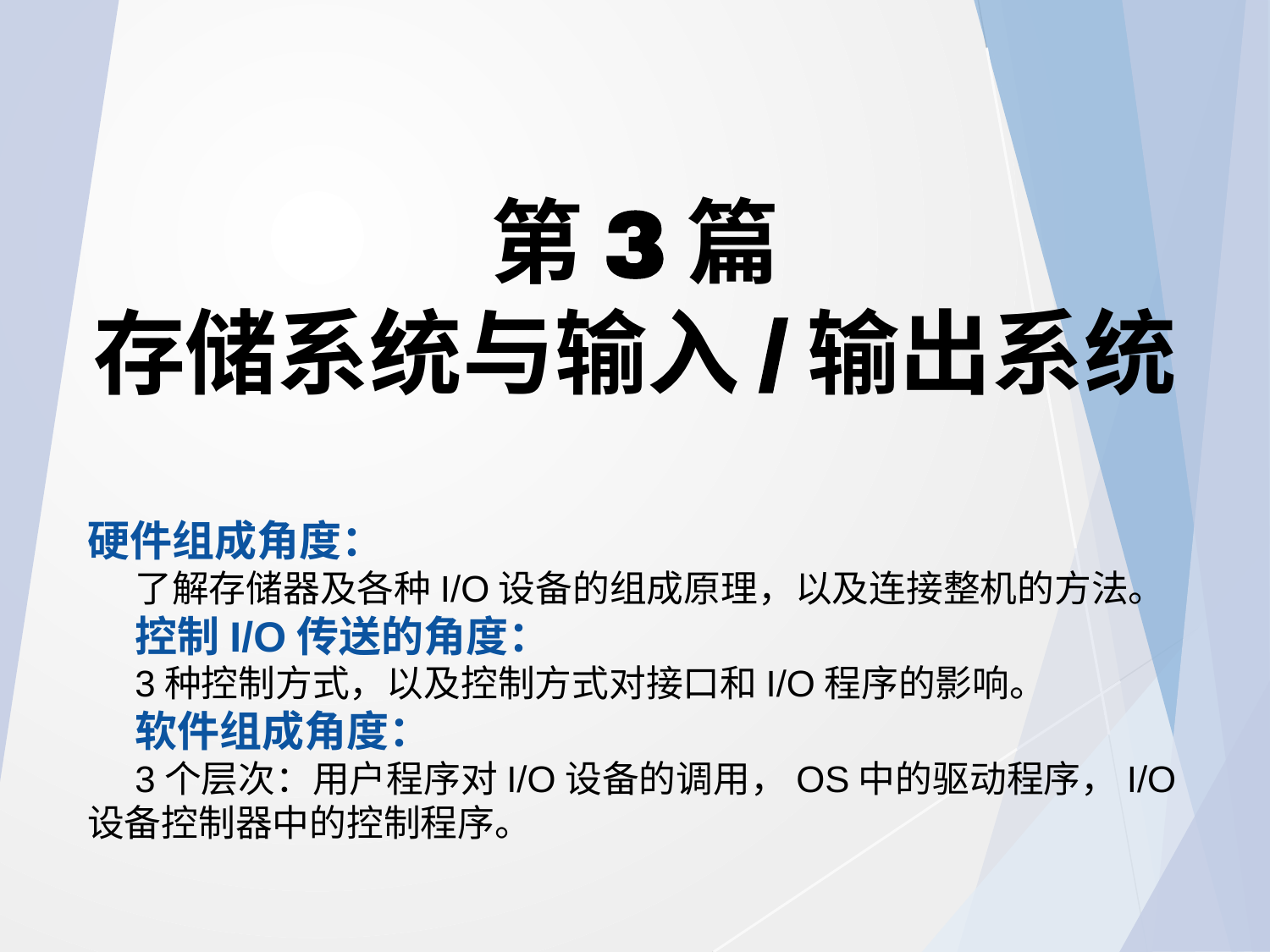

# 第3篇 存储系统与输入/输出系统

硬件组成角度：
了解存储器及各种I/O设备的组成原理，以及连接整机的方法。
控制I/O传送的角度：
3种控制方式，以及控制方式对接口和I/O程序的影响。
软件组成角度：
3个层次：用户程序对I/O设备的调用，OS中的驱动程序，I/O设备控制器中的控制程序。